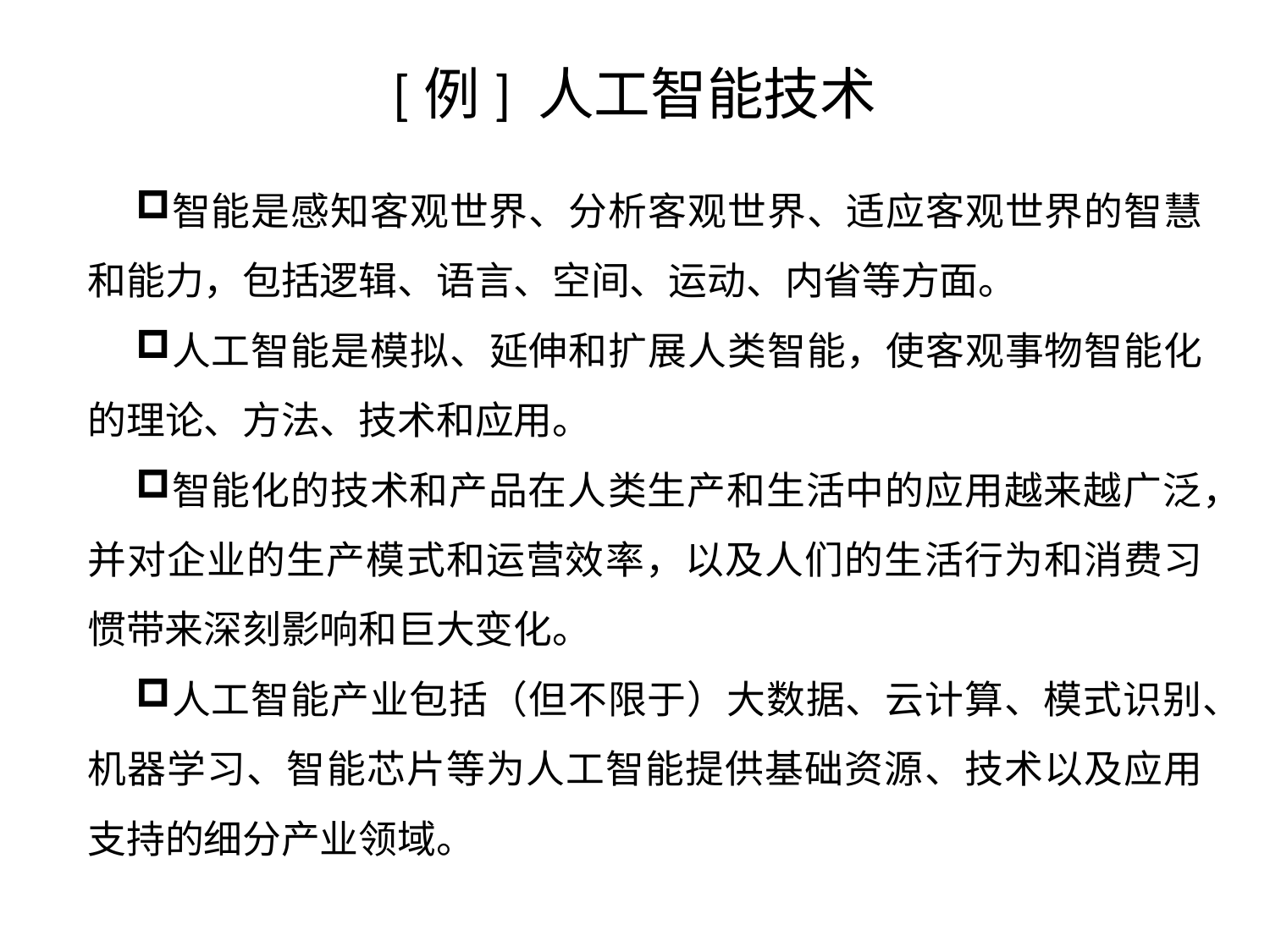

# [例] 人工智能技术
智能是感知客观世界、分析客观世界、适应客观世界的智慧和能力，包括逻辑、语言、空间、运动、内省等方面。
人工智能是模拟、延伸和扩展人类智能，使客观事物智能化的理论、方法、技术和应用。
智能化的技术和产品在人类生产和生活中的应用越来越广泛，并对企业的生产模式和运营效率，以及人们的生活行为和消费习惯带来深刻影响和巨大变化。
人工智能产业包括（但不限于）大数据、云计算、模式识别、机器学习、智能芯片等为人工智能提供基础资源、技术以及应用支持的细分产业领域。